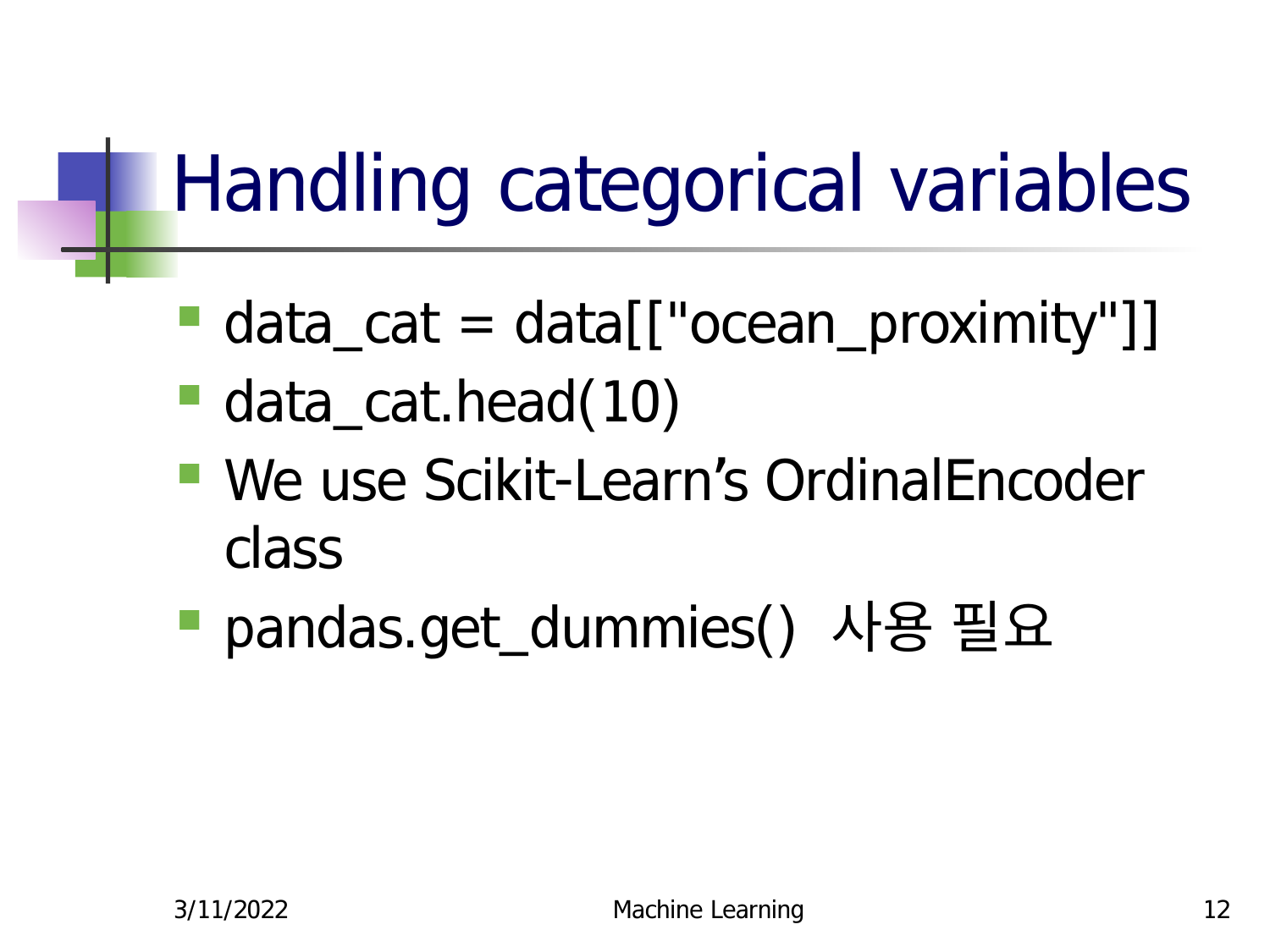

# Handling categorical variables
data_cat = data[["ocean_proximity"]]
data_cat.head(10)
We use Scikit-Learn’s OrdinalEncoder class
pandas.get_dummies() 사용 필요
3/11/2022
Machine Learning
12